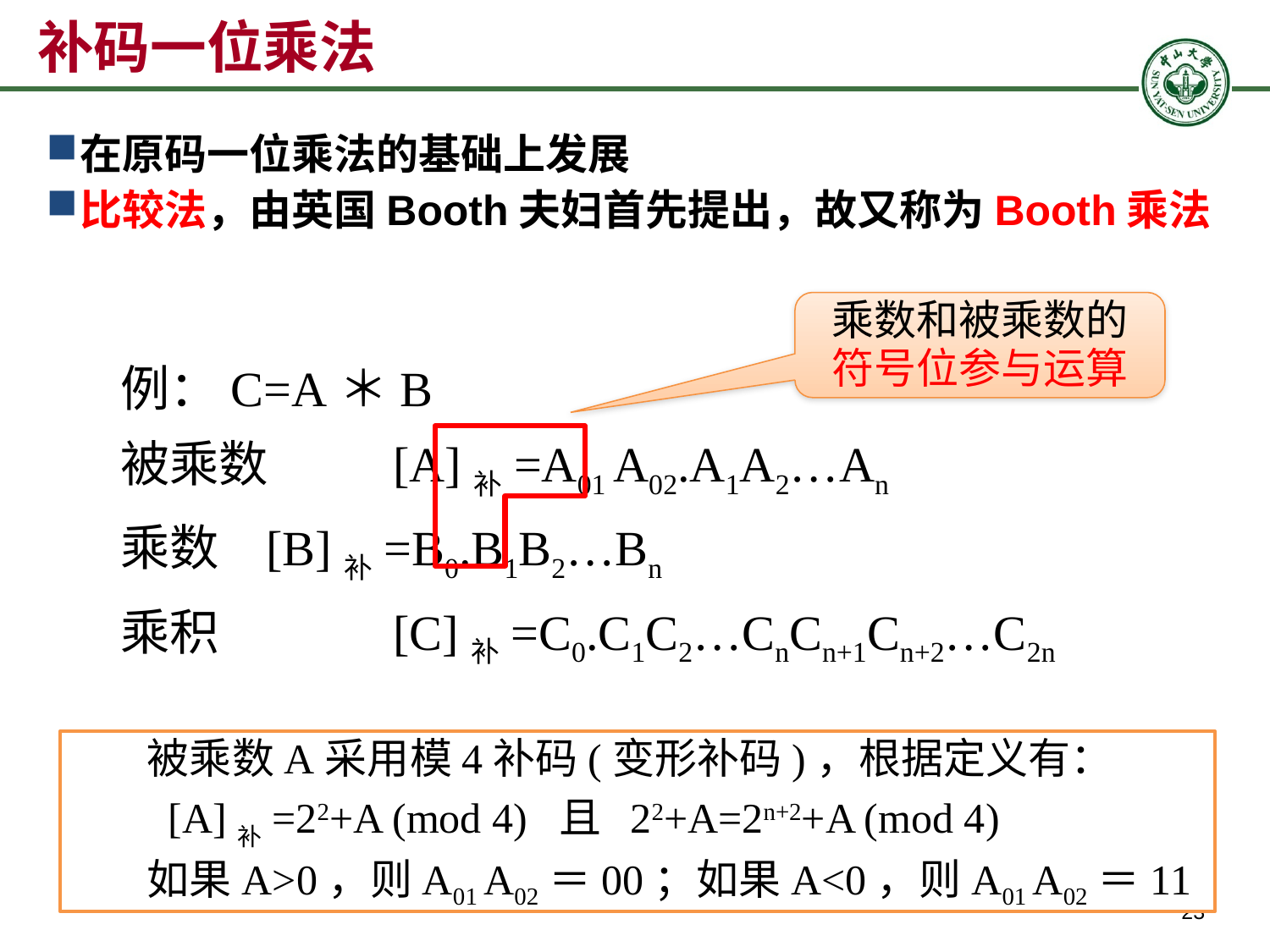

# 补码一位乘法
在原码一位乘法的基础上发展
比较法，由英国Booth夫妇首先提出，故又称为Booth乘法
乘数和被乘数的
符号位参与运算
例：C=A＊B
被乘数	[A]补=A01 A02.A1A2…An
乘数	[B]补=B0.B1B2…Bn
乘积      	[C]补=C0.C1C2…CnCn+1Cn+2…C2n

被乘数A采用模4补码(变形补码)，根据定义有：
  [A]补=22+A (mod 4)  且  22+A=2n+2+A (mod 4)
如果A>0，则A01 A02＝00；如果A<0，则A01 A02＝11